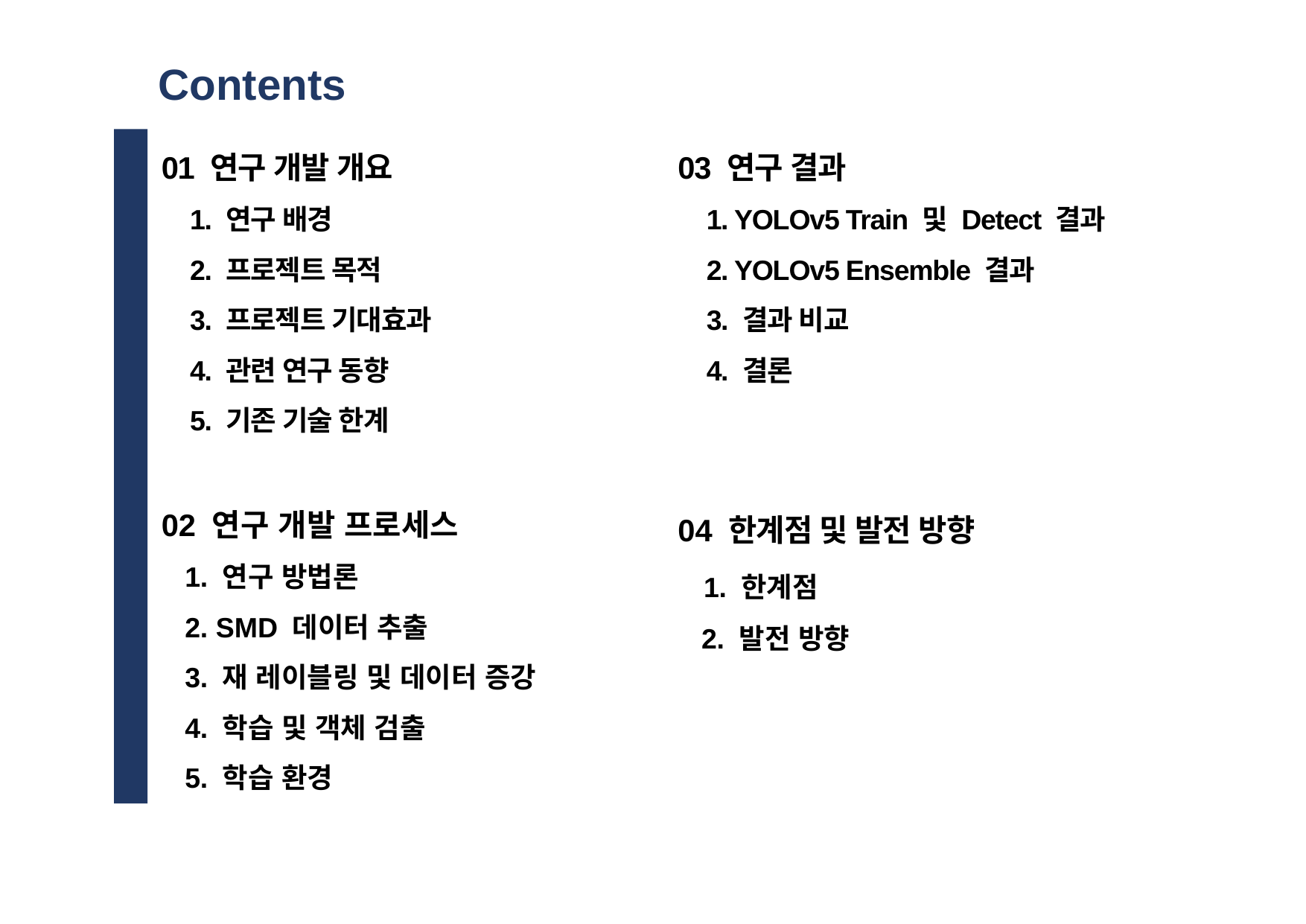

Contents

01 연구 개발 개요
    1. 연구 배경
    2. 프로젝트 목적
    3. 프로젝트 기대효과
    4. 관련 연구 동향
    5. 기존 기술 한계

02 연구 개발 프로세스
   1. 연구 방법론
   2. SMD 데이터 추출
   3. 재 레이블링 및 데이터 증강
   4. 학습 및 객체 검출
   5. 학습 환경

03 연구 결과
    1. YOLOv5 Train 및 Detect 결과
    2. YOLOv5 Ensemble 결과
    3. 결과 비교
    4. 결론

04 한계점 및 발전 방향
   1. 한계점
   2. 발전 방향